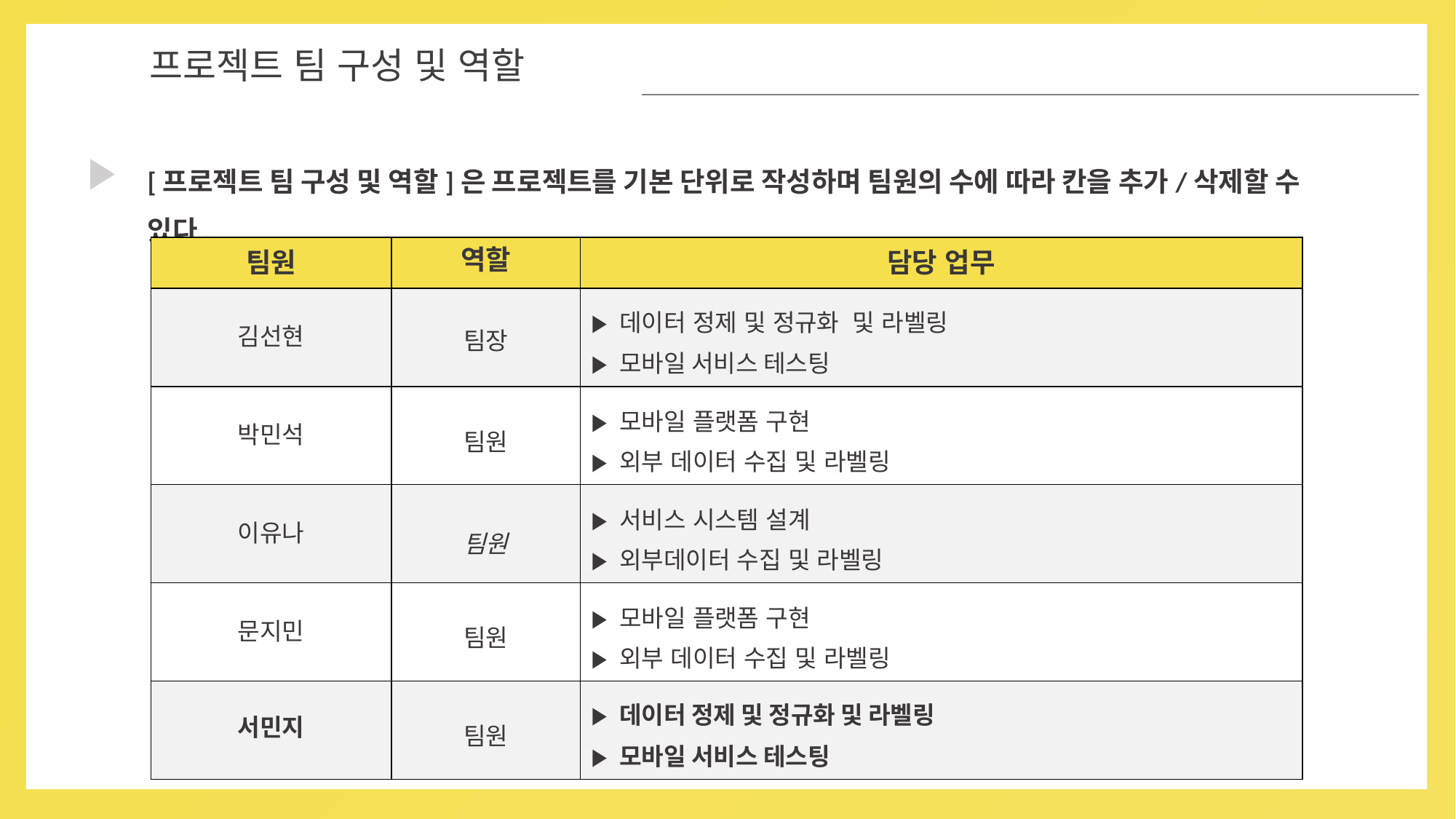

02

프로젝트 팀 구성 및 역할
▶
[프로젝트 팀 구성 및 역할]은 프로젝트를 기본 단위로 작성하며 팀원의 수에 따라 칸을 추가/삭제할 수 있다.
| 팀원 | 역할 | 담당 업무 |
| --- | --- | --- |
| 김선현 | 팀장 | ▶ 데이터 정제 및 정규화 및 라벨링 ▶ 모바일 서비스 테스팅 |
| 박민석 | 팀원 | ▶ 모바일 플랫폼 구현 ▶ 외부 데이터 수집 및 라벨링 |
| 이유나 | 팀원 | ▶ 서비스 시스템 설계 ▶ 외부데이터 수집 및 라벨링 |
| 문지민 | 팀원 | ▶ 모바일 플랫폼 구현 ▶ 외부 데이터 수집 및 라벨링 |
| 서민지 | 팀원 | ▶ 데이터 정제 및 정규화 및 라벨링 ▶ 모바일 서비스 테스팅 |